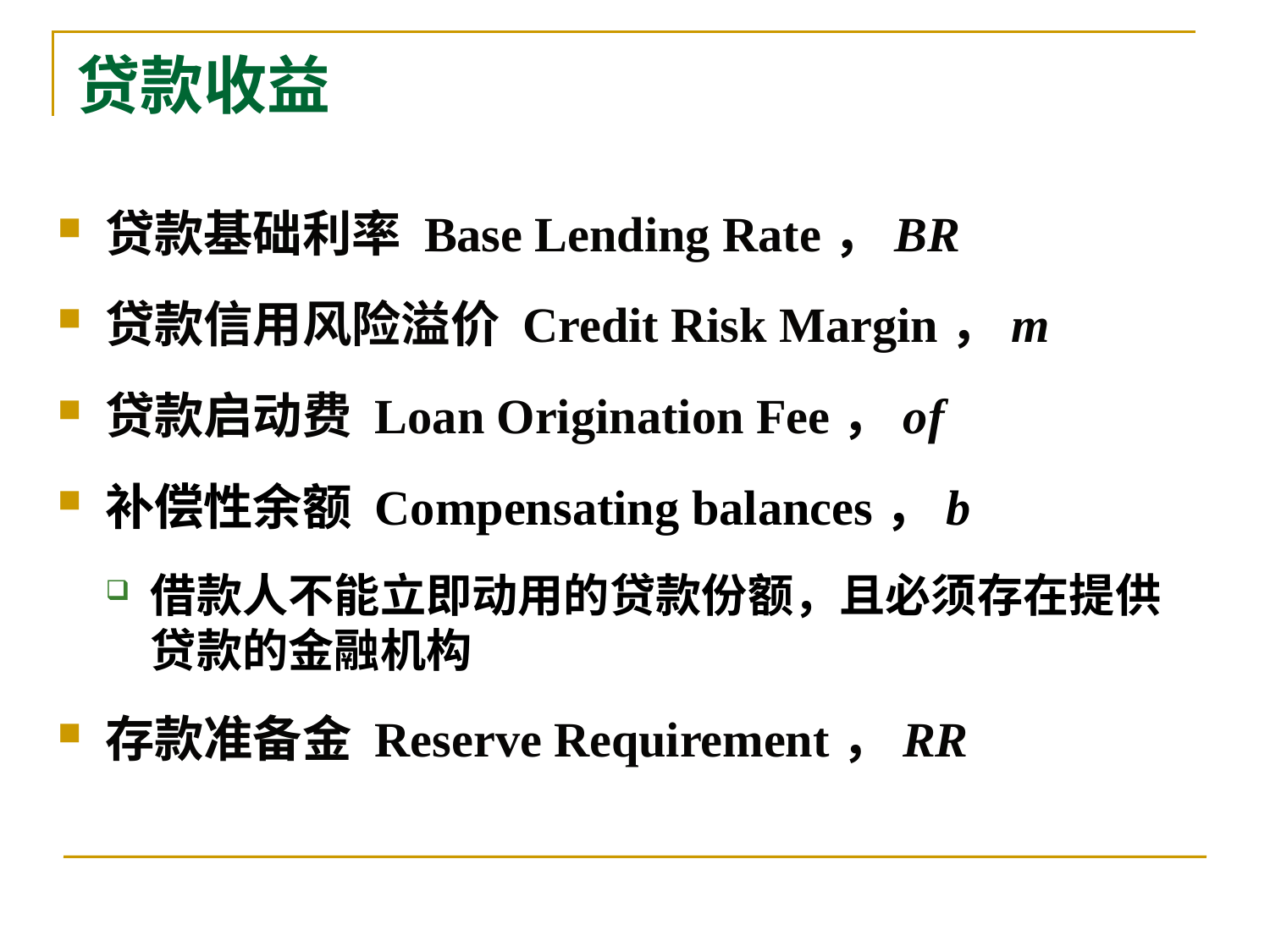

# 贷款收益
贷款基础利率 Base Lending Rate，BR
贷款信用风险溢价 Credit Risk Margin，m
贷款启动费 Loan Origination Fee，of
补偿性余额 Compensating balances，b
借款人不能立即动用的贷款份额，且必须存在提供贷款的金融机构
存款准备金 Reserve Requirement，RR